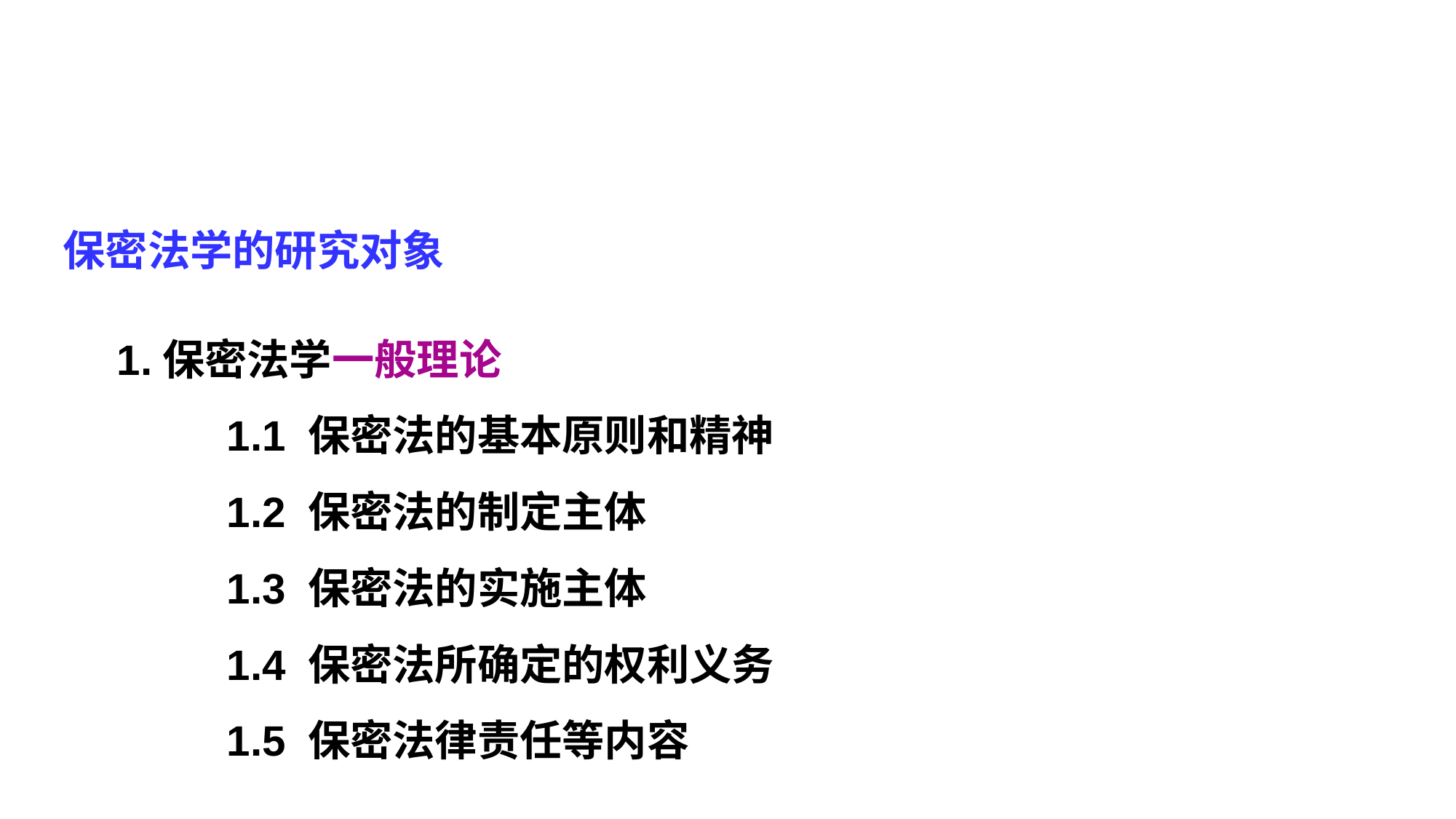

保密法学的研究对象
1.保密法学一般理论
1.1 保密法的基本原则和精神
1.2 保密法的制定主体
1.3 保密法的实施主体
1.4 保密法所确定的权利义务
1.5 保密法律责任等内容